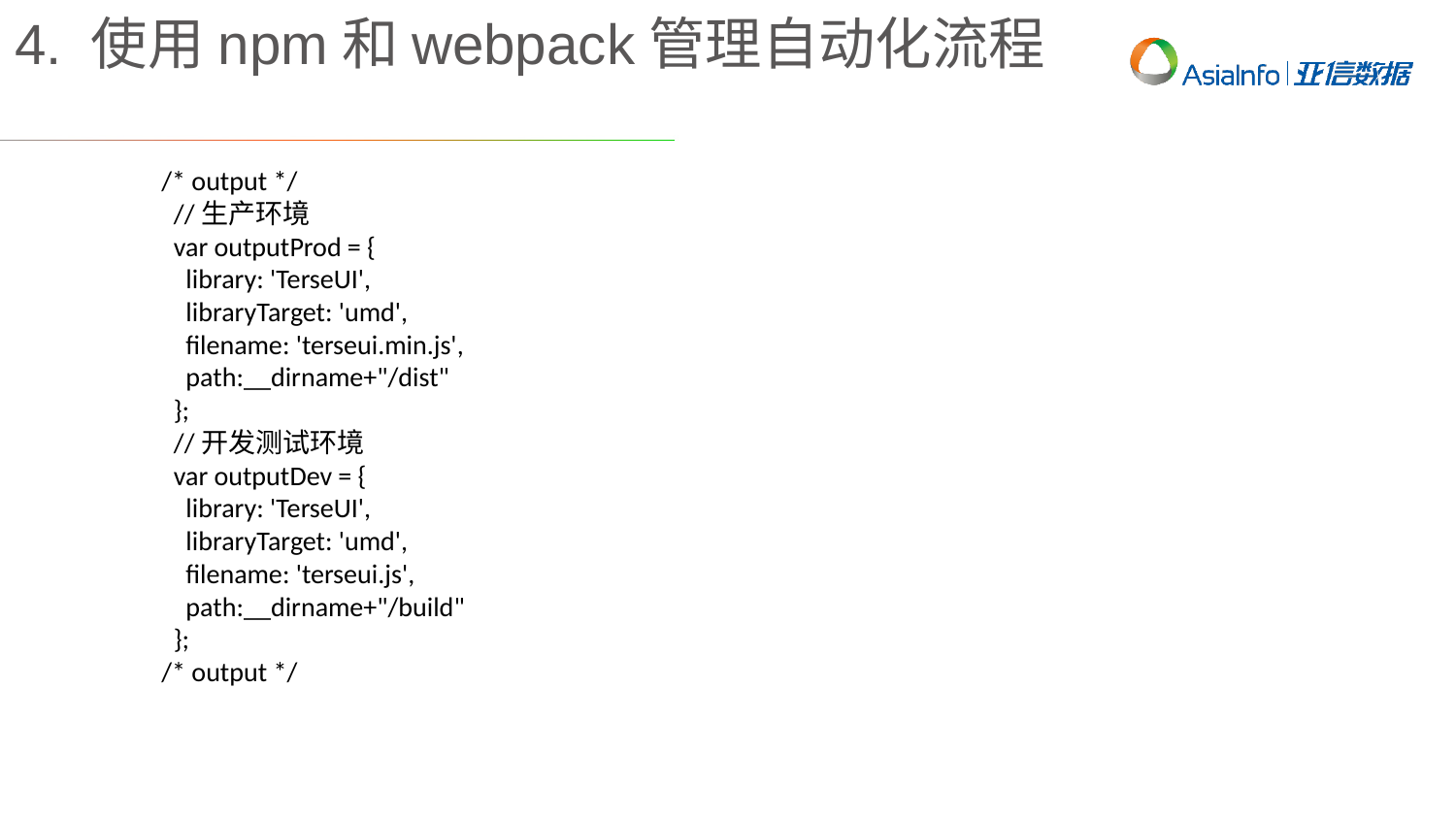

4. 使用npm和webpack管理自动化流程

/* output */
  //生产环境
  var outputProd = {
    library: 'TerseUI',
    libraryTarget: 'umd',
    filename: 'terseui.min.js',
    path:__dirname+"/dist"
  };
  //开发测试环境
  var outputDev = {
    library: 'TerseUI',
    libraryTarget: 'umd',
    filename: 'terseui.js',
    path:__dirname+"/build"
  };
/* output */